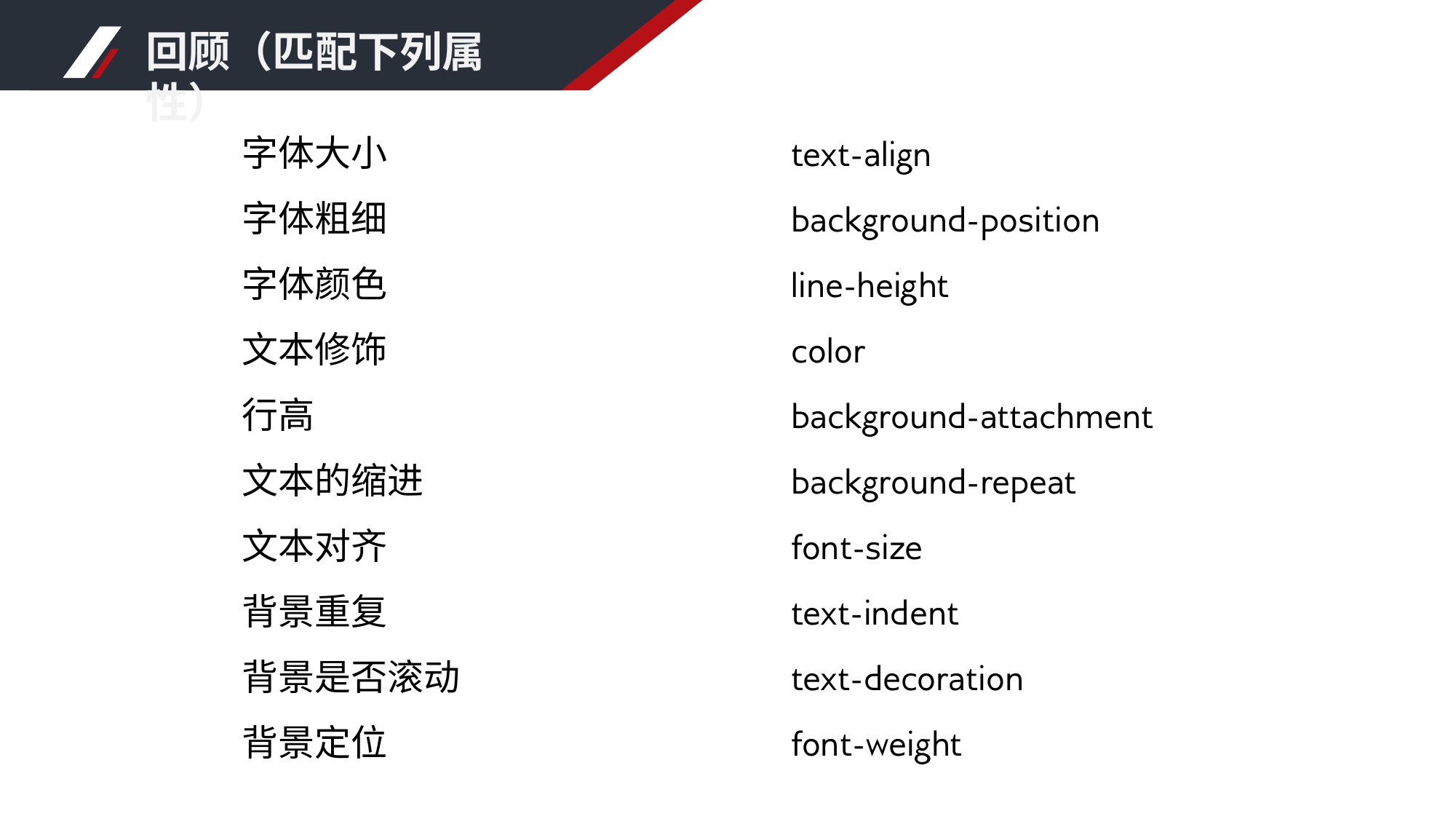

回顾（匹配下列属性）
字体大小
字体粗细
字体颜色
文本修饰
行高
文本的缩进
文本对齐
背景重复
背景是否滚动
背景定位
text-align
background-position
line-height
color
background-attachment
background-repeat
font-size
text-indent
text-decoration
font-weight